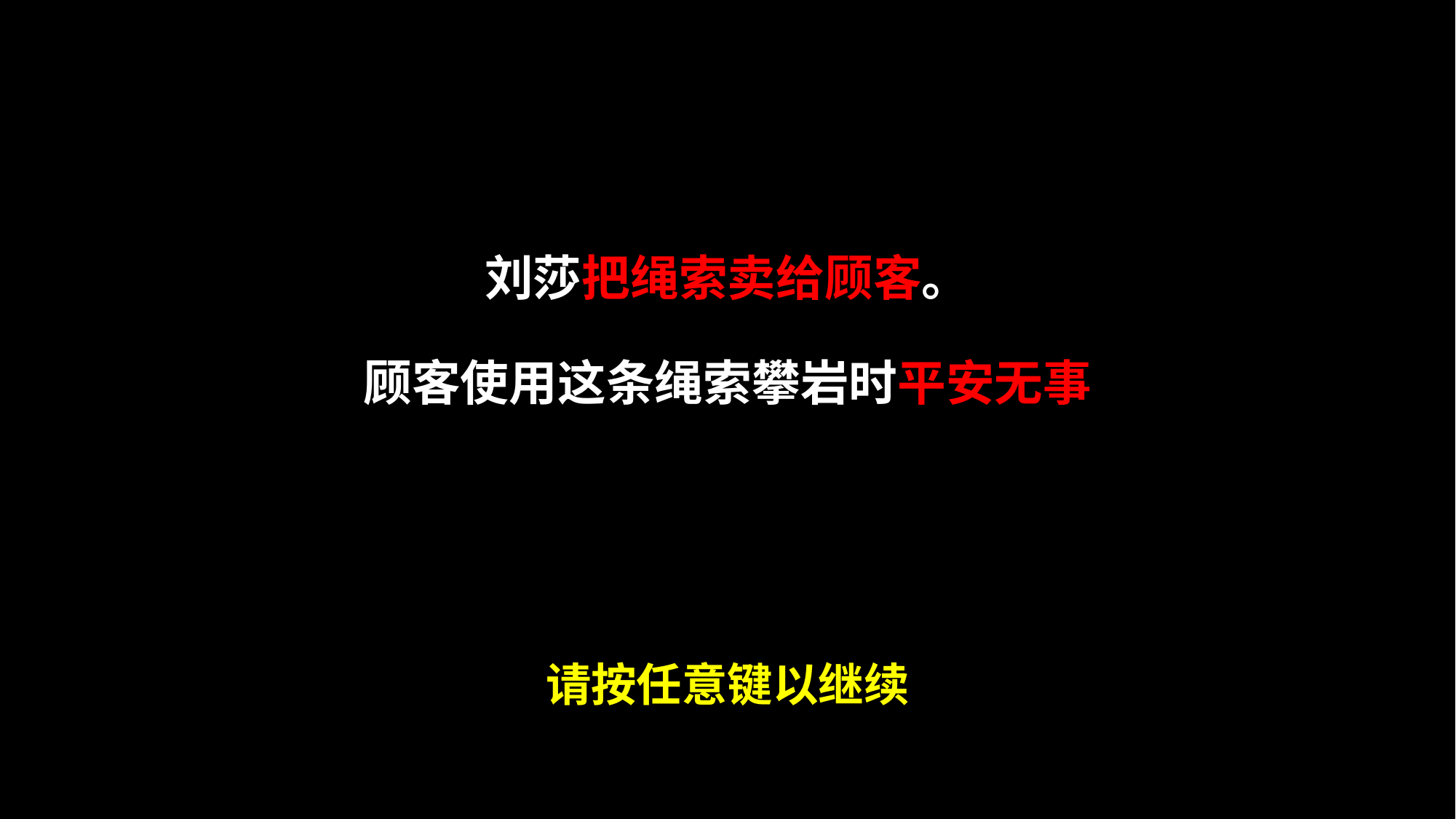

# 刘莎把绳索卖给顾客。 顾客使用这条绳索攀岩时平安无事
请按任意键以继续